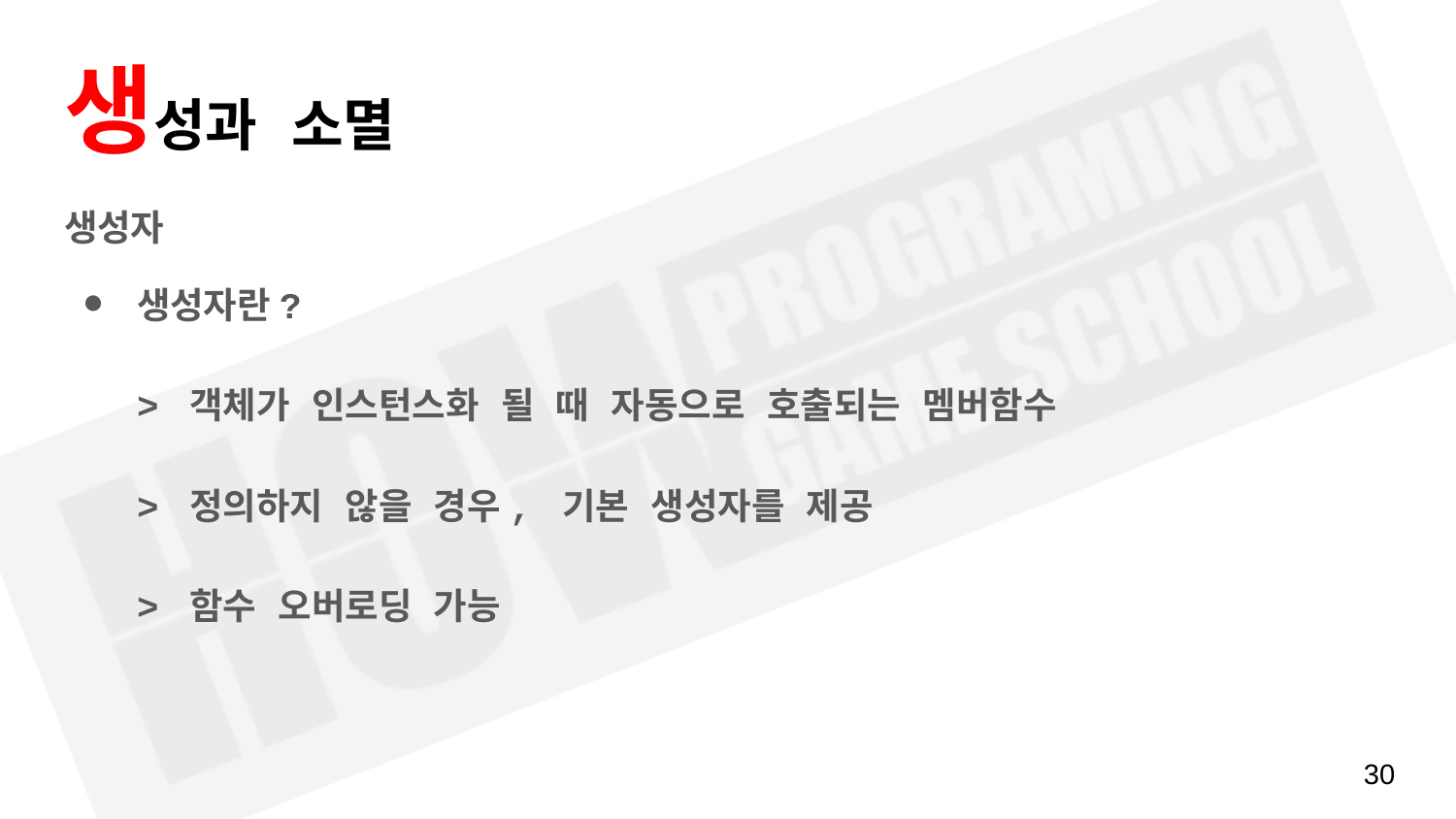

# 생성과 소멸
생성자
생성자란?
> 객체가 인스턴스화 될 때 자동으로 호출되는 멤버함수
> 정의하지 않을 경우, 기본 생성자를 제공
> 함수 오버로딩 가능
30